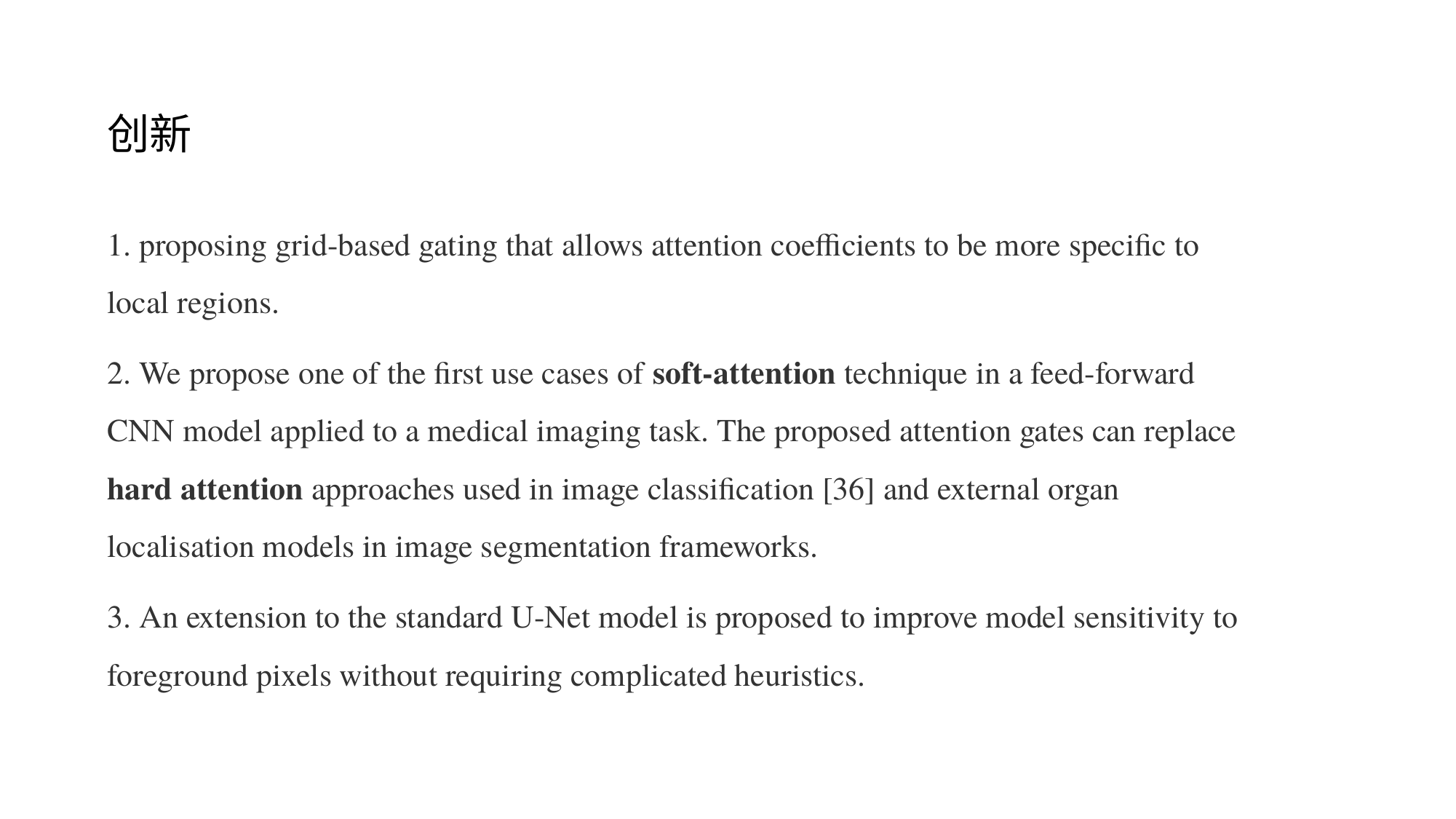

创新

1. proposing grid-based gating that allows attention coefficients to be more specific to local regions.
2. We propose one of the first use cases of soft-attention technique in a feed-forward CNN model applied to a medical imaging task. The proposed attention gates can replace hard attention approaches used in image classification [36] and external organ localisation models in image segmentation frameworks.
3. An extension to the standard U-Net model is proposed to improve model sensitivity to foreground pixels without requiring complicated heuristics.